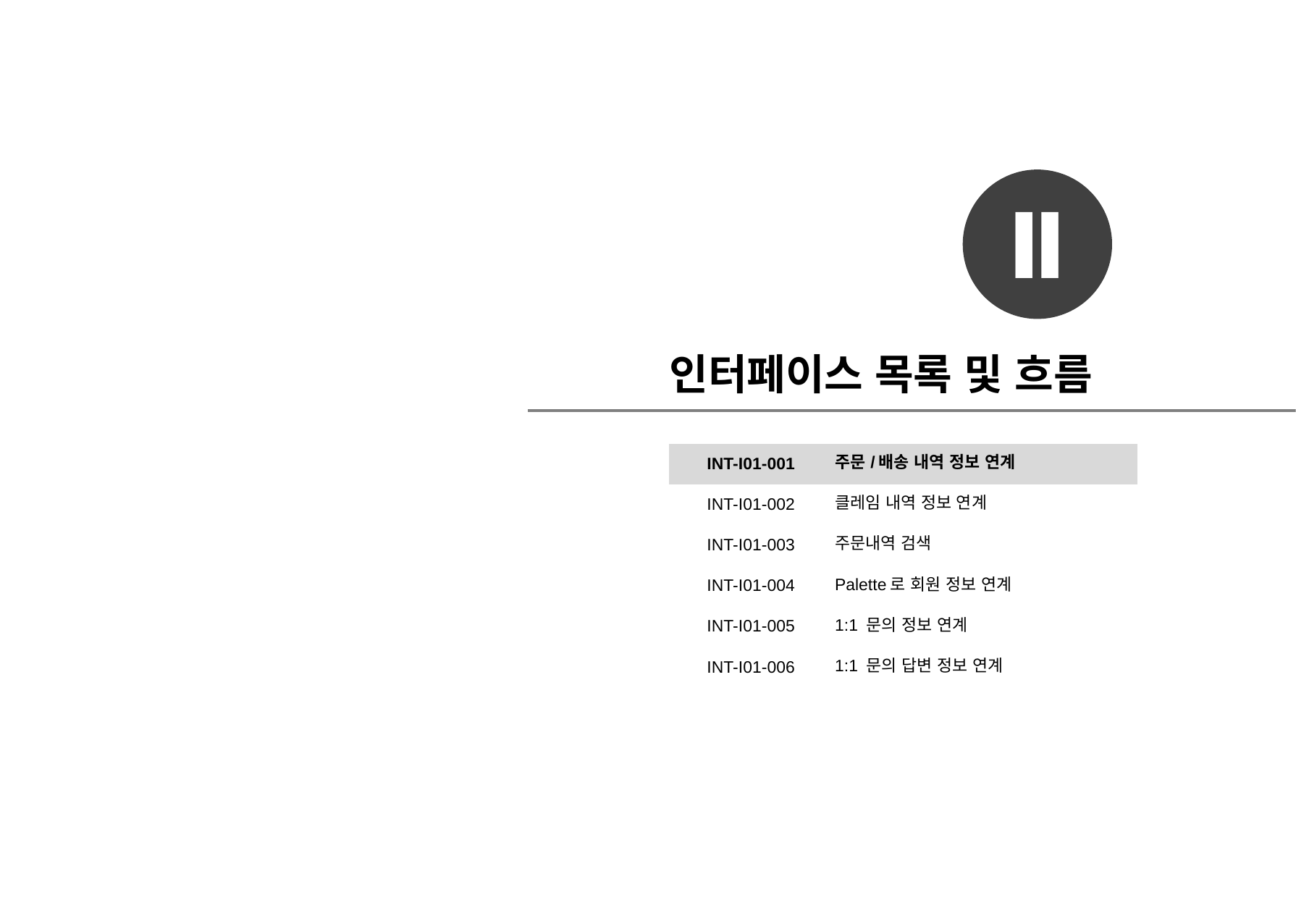

Ⅱ
인터페이스 목록 및 흐름
| INT-I01-001 | 주문/배송 내역 정보 연계 |
| --- | --- |
| INT-I01-002 | 클레임 내역 정보 연계 |
| INT-I01-003 | 주문내역 검색 |
| INT-I01-004 | Palette로 회원 정보 연계 |
| INT-I01-005 | 1:1 문의 정보 연계 |
| INT-I01-006 | 1:1 문의 답변 정보 연계 |